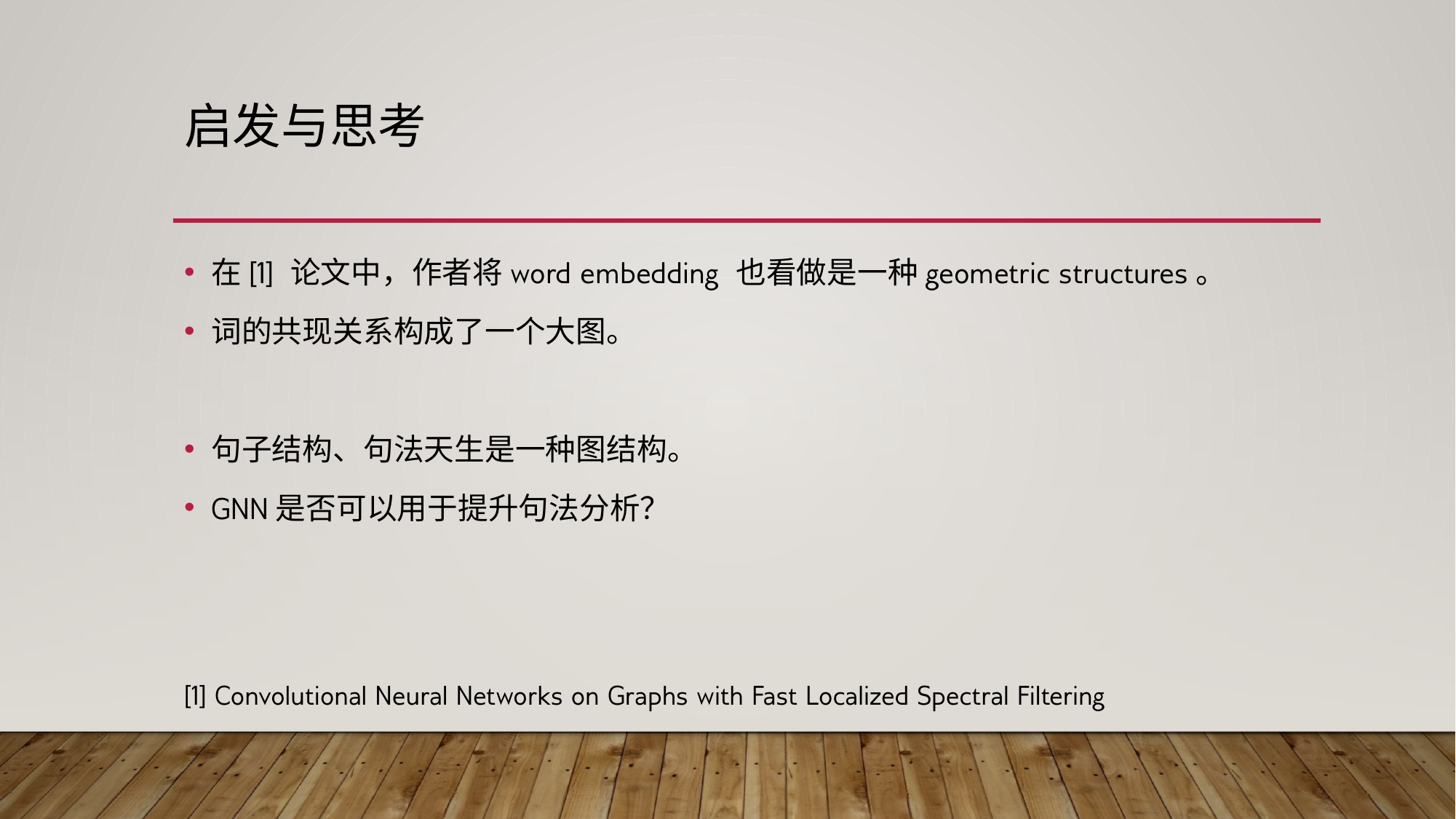

# 启发与思考
在[1] 论文中，作者将word embedding 也看做是一种geometric structures。
词的共现关系构成了一个大图。

句子结构、句法天生是一种图结构。
GNN是否可以用于提升句法分析？

[1] Convolutional Neural Networks on Graphs with Fast Localized Spectral Filtering